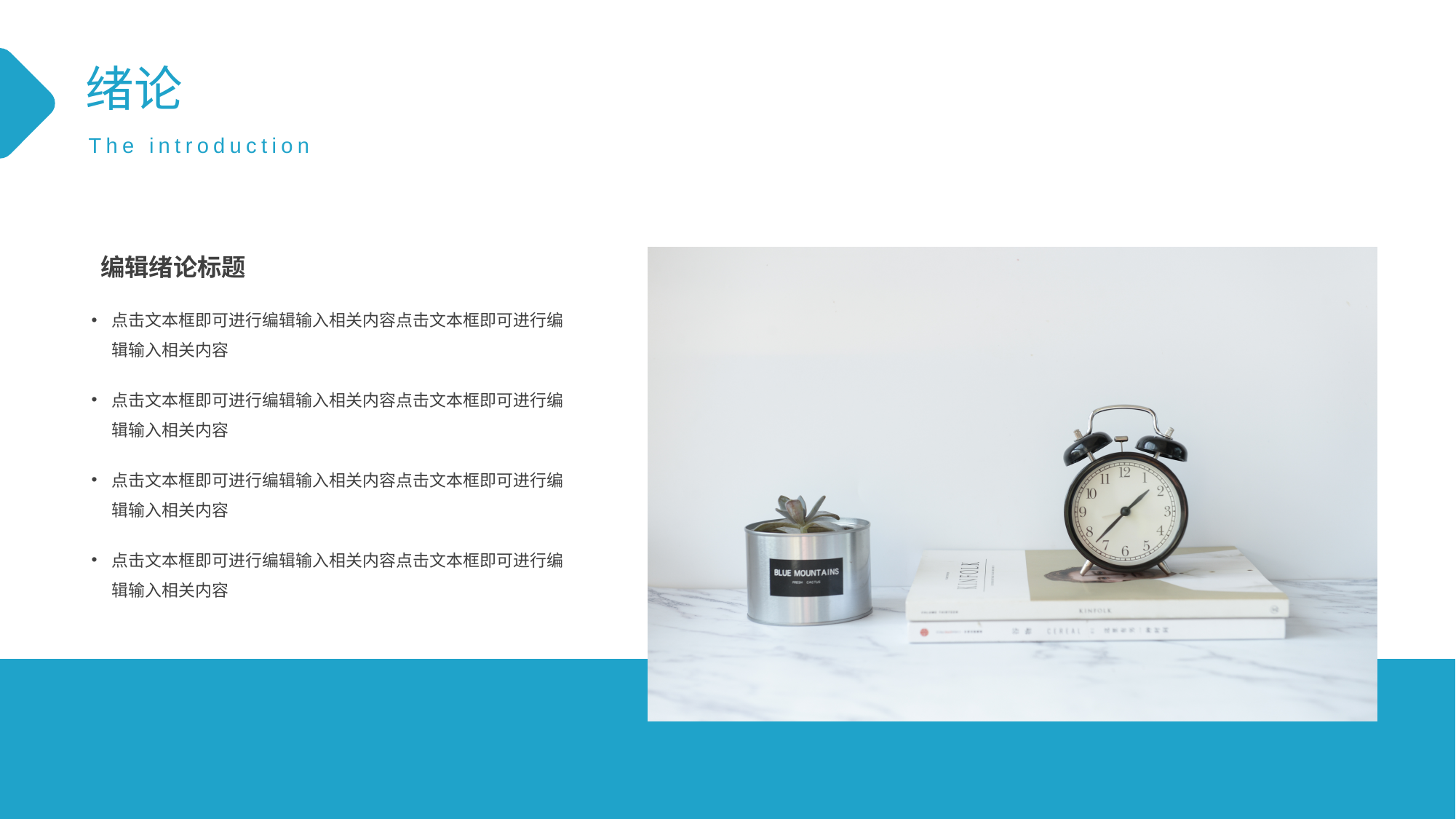

绪论

The introduction
编辑绪论标题

点击文本框即可进行编辑输入相关内容点击文本框即可进行编辑输入相关内容
点击文本框即可进行编辑输入相关内容点击文本框即可进行编辑输入相关内容
点击文本框即可进行编辑输入相关内容点击文本框即可进行编辑输入相关内容
点击文本框即可进行编辑输入相关内容点击文本框即可进行编辑输入相关内容